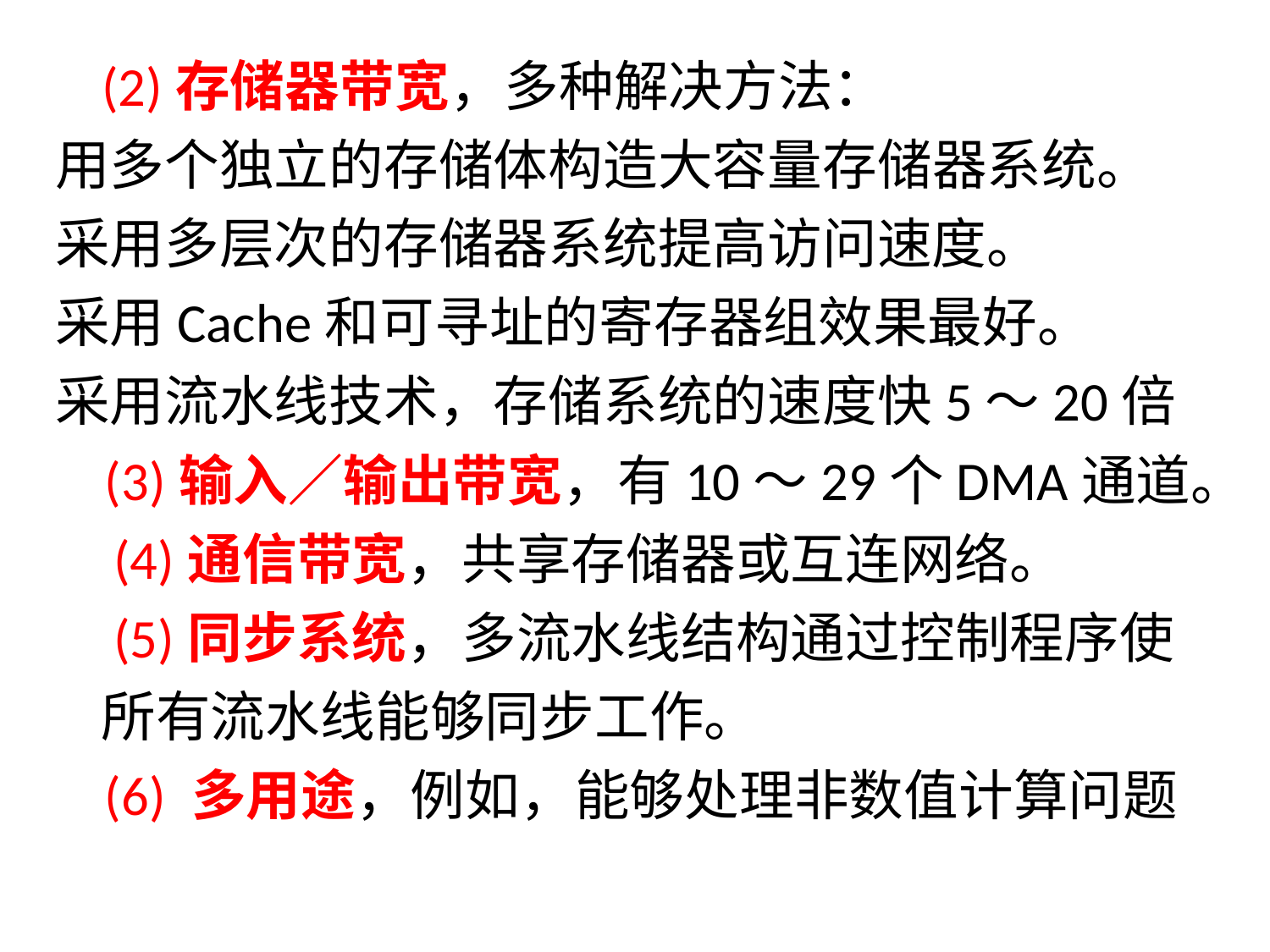

(2)存储器带宽，多种解决方法：
用多个独立的存储体构造大容量存储器系统。
采用多层次的存储器系统提高访问速度。
采用Cache和可寻址的寄存器组效果最好。
采用流水线技术，存储系统的速度快5～20倍
    (3)输入／输出带宽，有10～29个DMA通道。
	 (4)通信带宽，共享存储器或互连网络。
	 (5)同步系统，多流水线结构通过控制程序使所有流水线能够同步工作。
    (6) 多用途，例如，能够处理非数值计算问题